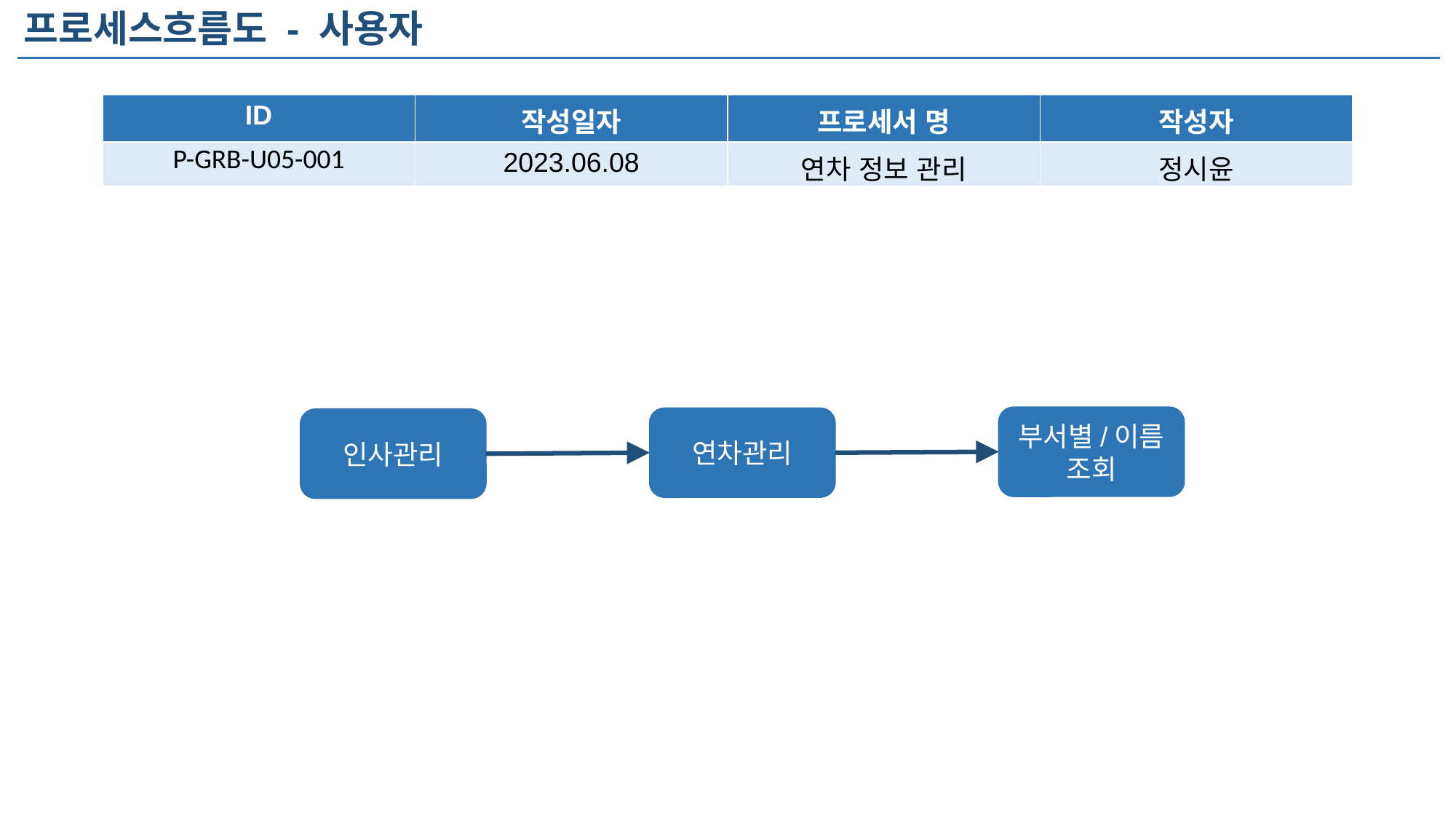

프로세스흐름도 - 사용자
| ID | 작성일자 | 프로세서 명 | 작성자 |
| --- | --- | --- | --- |
| P-GRB-U05-001 | 2023.06.08 | 연차 정보 관리 | 정시윤 |
부서별/이름 조회
연차관리
인사관리